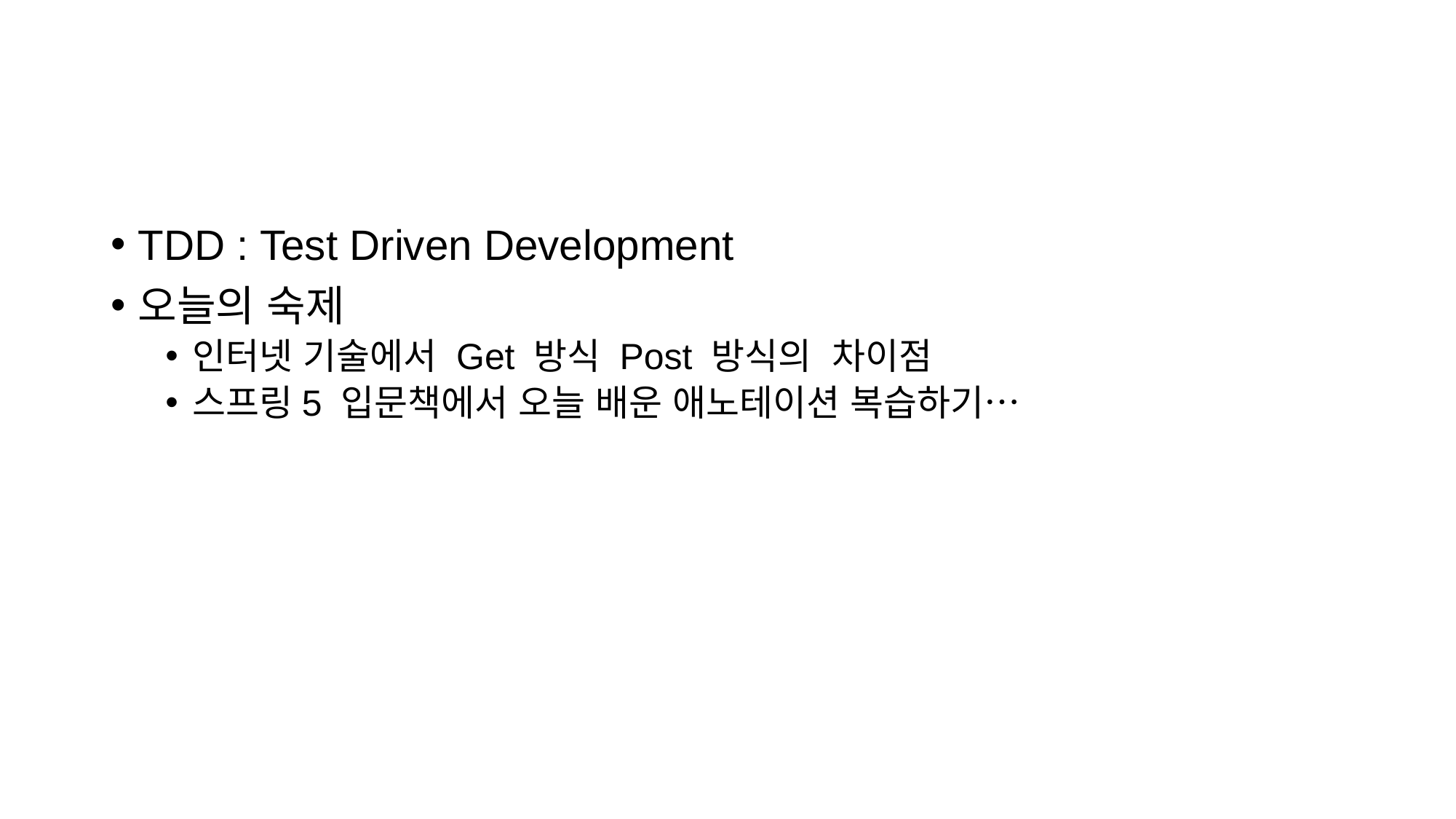

#
TDD : Test Driven Development
오늘의 숙제
인터넷 기술에서 Get 방식 Post 방식의  차이점
스프링5 입문책에서 오늘 배운 애노테이션 복습하기…